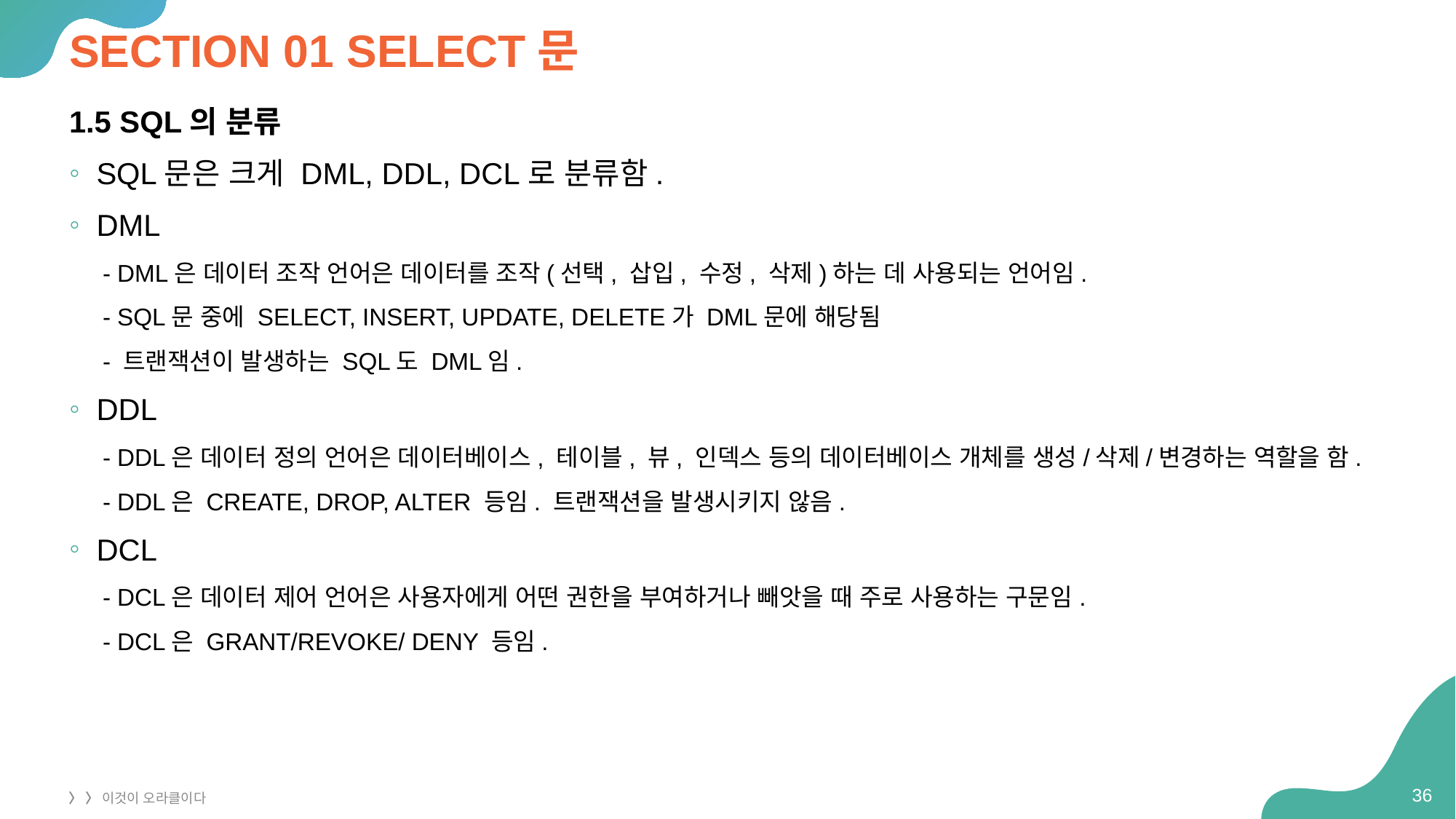

# SECTION 01 SELECT문
1.5 SQL의 분류
SQL문은 크게 DML, DDL, DCL로 분류함.
DML
     - DML은 데이터 조작 언어은 데이터를 조작(선택, 삽입, 수정, 삭제)하는 데 사용되는 언어임.
     - SQL문 중에 SELECT, INSERT, UPDATE, DELETE가 DML문에 해당됨
     - 트랜잭션이 발생하는 SQL도 DML임.
DDL
     - DDL은 데이터 정의 언어은 데이터베이스, 테이블, 뷰, 인덱스 등의 데이터베이스 개체를 생성/삭제/변경하는 역할을 함.
     - DDL은 CREATE, DROP, ALTER 등임. 트랜잭션을 발생시키지 않음.
DCL
     - DCL은 데이터 제어 언어은 사용자에게 어떤 권한을 부여하거나 빼앗을 때 주로 사용하는 구문임.
     - DCL은 GRANT/REVOKE/ DENY 등임.
36
〉 〉 이것이 오라클이다